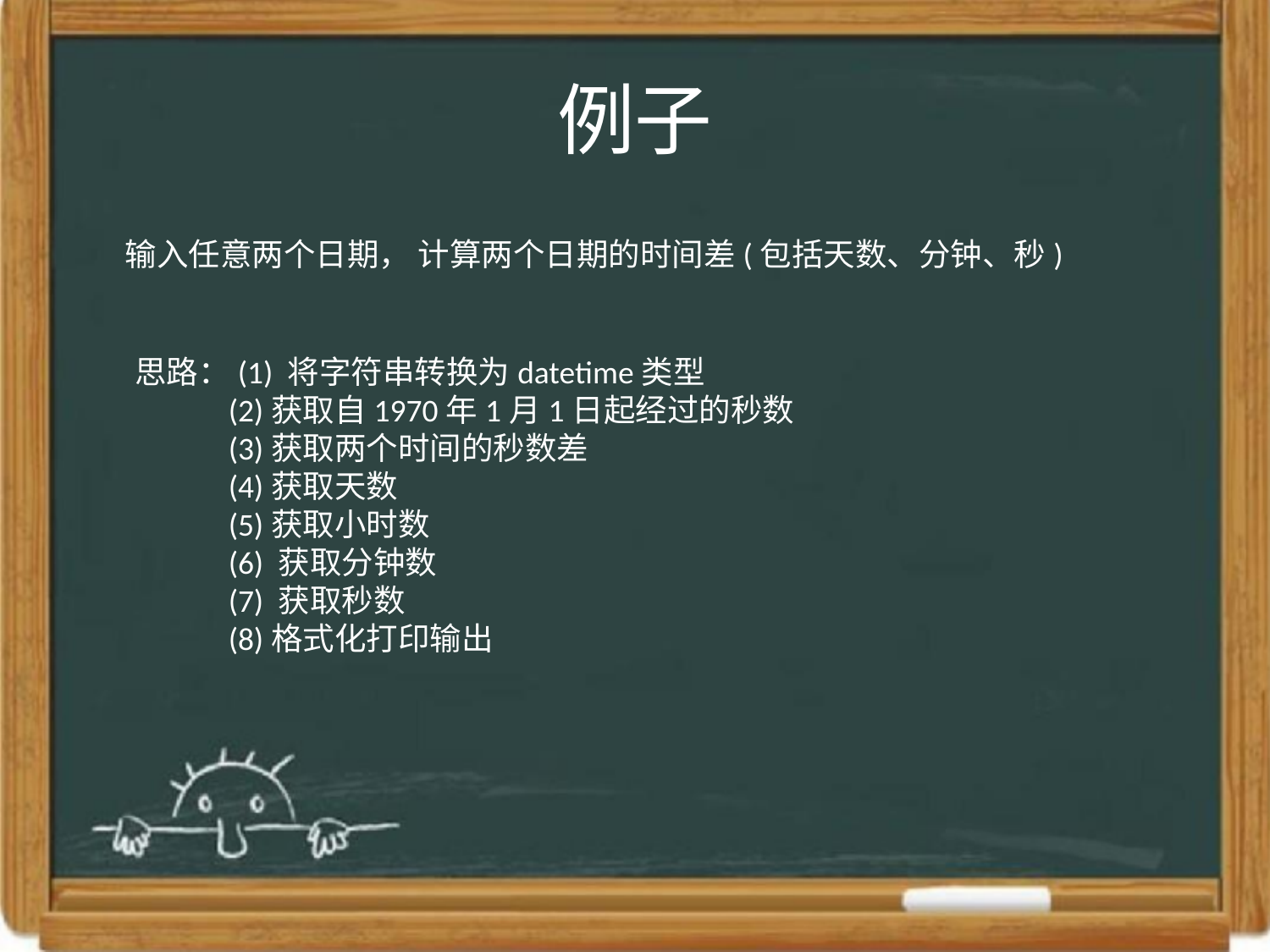

# 例子
输入任意两个日期， 计算两个日期的时间差(包括天数、分钟、秒)
思路：(1) 将字符串转换为datetime类型
             (2)获取自1970年1月1日起经过的秒数
             (3)获取两个时间的秒数差
             (4)获取天数
             (5)获取小时数
             (6) 获取分钟数
             (7) 获取秒数
             (8)格式化打印输出